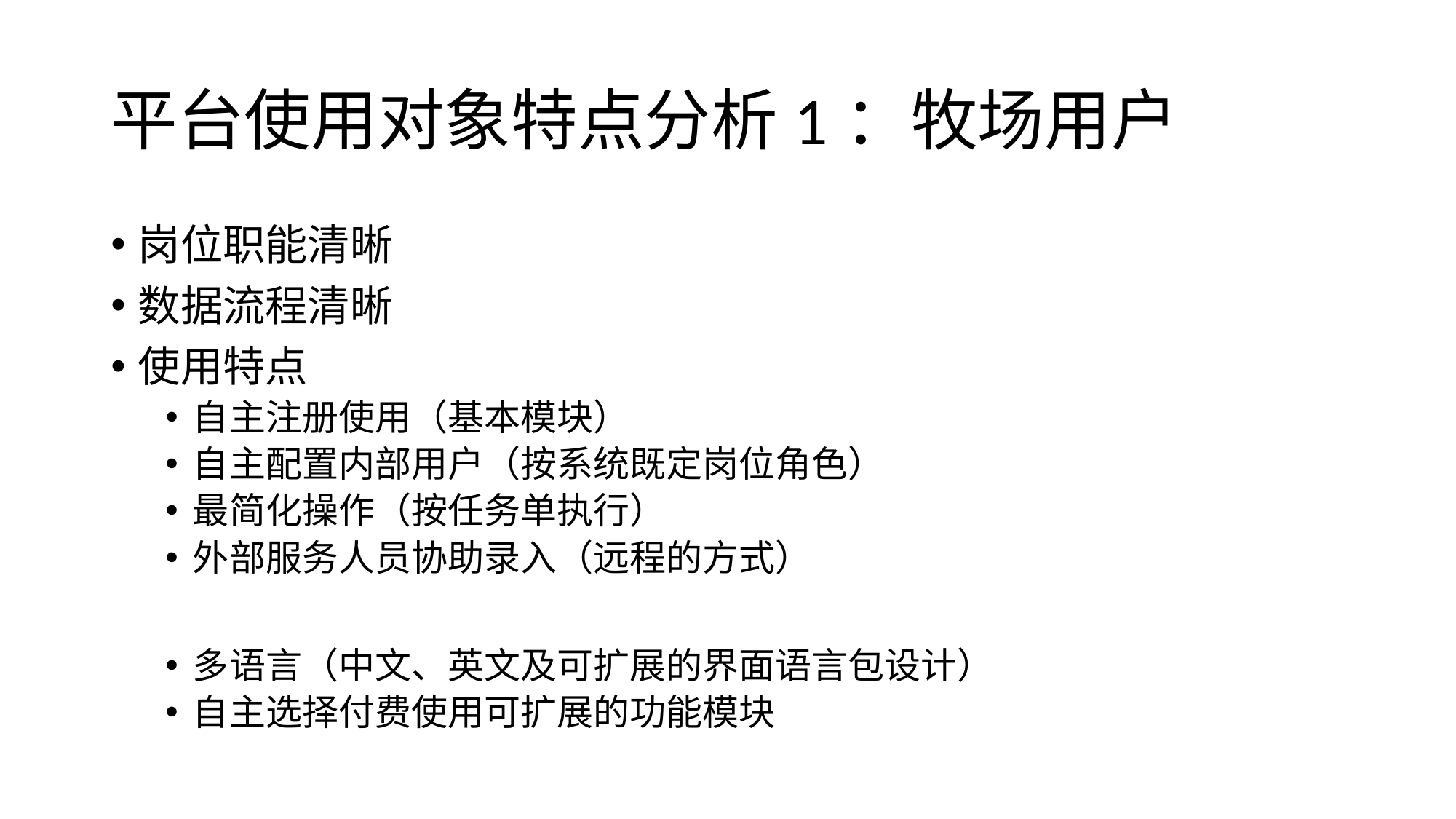

# 平台使用对象特点分析1：牧场用户
岗位职能清晰
数据流程清晰
使用特点
自主注册使用（基本模块）
自主配置内部用户（按系统既定岗位角色）
最简化操作（按任务单执行）
外部服务人员协助录入（远程的方式）

多语言（中文、英文及可扩展的界面语言包设计）
自主选择付费使用可扩展的功能模块